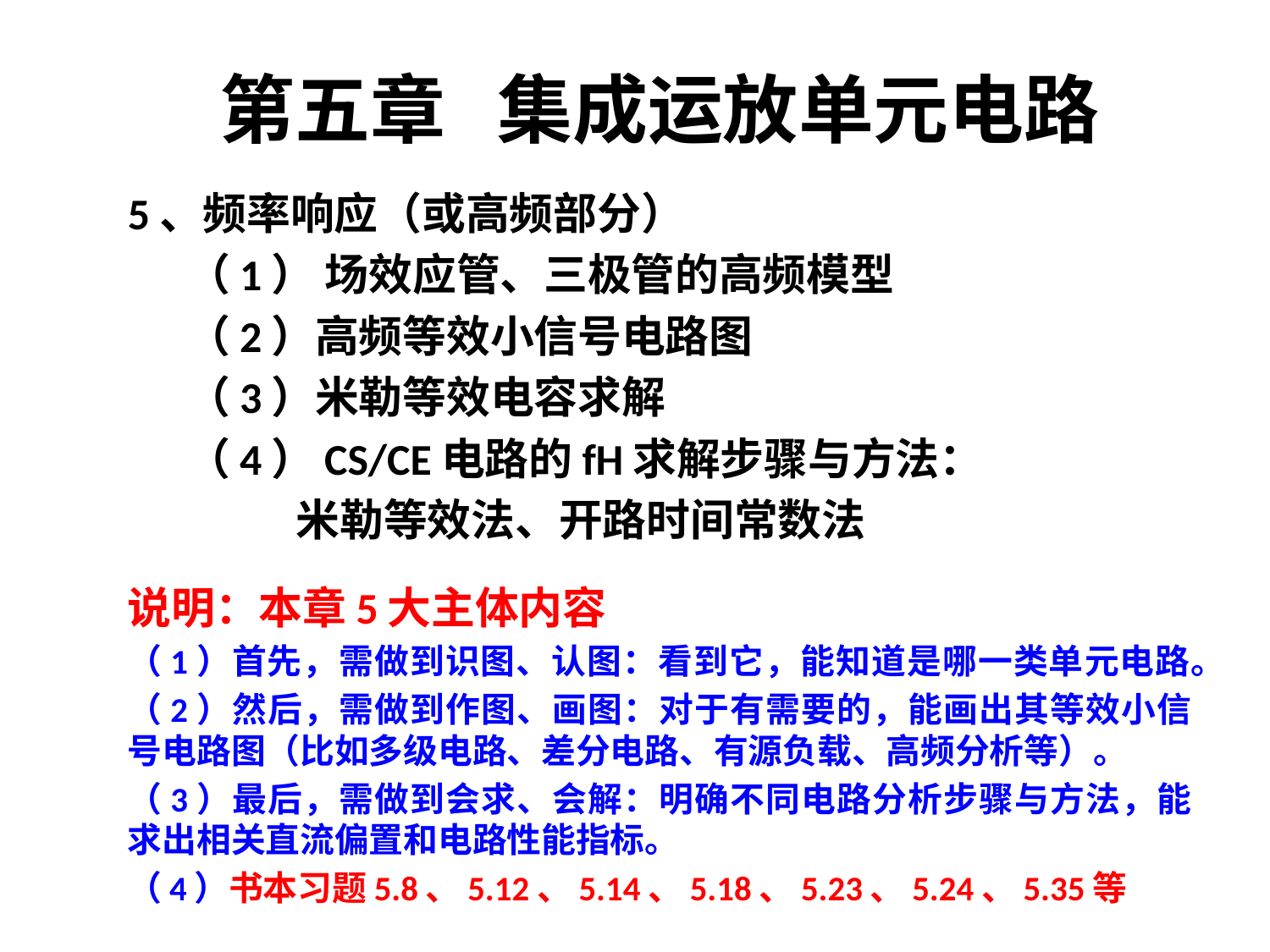

第五章   集成运放单元电路

5、频率响应（或高频部分）
     （1） 场效应管、三极管的高频模型
     （2）高频等效小信号电路图
     （3）米勒等效电容求解
     （4）CS/CE电路的fH求解步骤与方法：
                米勒等效法、开路时间常数法

说明：本章5大主体内容
（1）首先，需做到识图、认图：看到它，能知道是哪一类单元电路。
（2）然后，需做到作图、画图：对于有需要的，能画出其等效小信号电路图（比如多级电路、差分电路、有源负载、高频分析等）。
（3）最后，需做到会求、会解：明确不同电路分析步骤与方法，能求出相关直流偏置和电路性能指标。
（4）书本习题5.8、5.12、5.14、5.18、5.23、5.24、5.35等